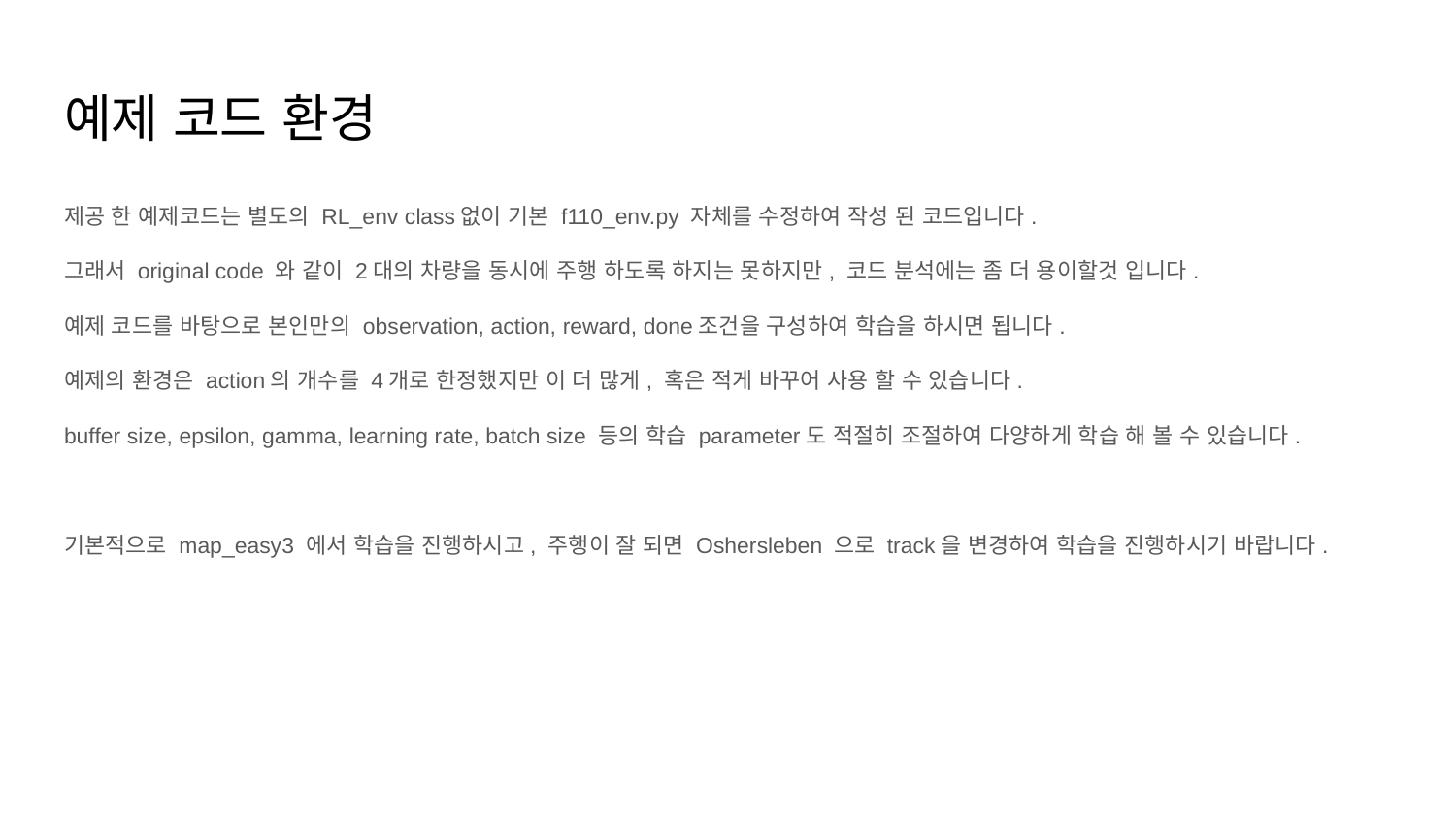

# 예제 코드 환경
제공 한 예제코드는 별도의 RL_env class없이 기본 f110_env.py 자체를 수정하여 작성 된 코드입니다.
그래서 original code 와 같이 2대의 차량을 동시에 주행 하도록 하지는 못하지만, 코드 분석에는 좀 더 용이할것 입니다.
예제 코드를 바탕으로 본인만의 observation, action, reward, done조건을 구성하여 학습을 하시면 됩니다.
예제의 환경은 action의 개수를 4개로 한정했지만 이 더 많게, 혹은 적게 바꾸어 사용 할 수 있습니다.
buffer size, epsilon, gamma, learning rate, batch size 등의 학습 parameter도 적절히 조절하여 다양하게 학습 해 볼 수 있습니다.

기본적으로 map_easy3 에서 학습을 진행하시고, 주행이 잘 되면 Oshersleben 으로 track을 변경하여 학습을 진행하시기 바랍니다.